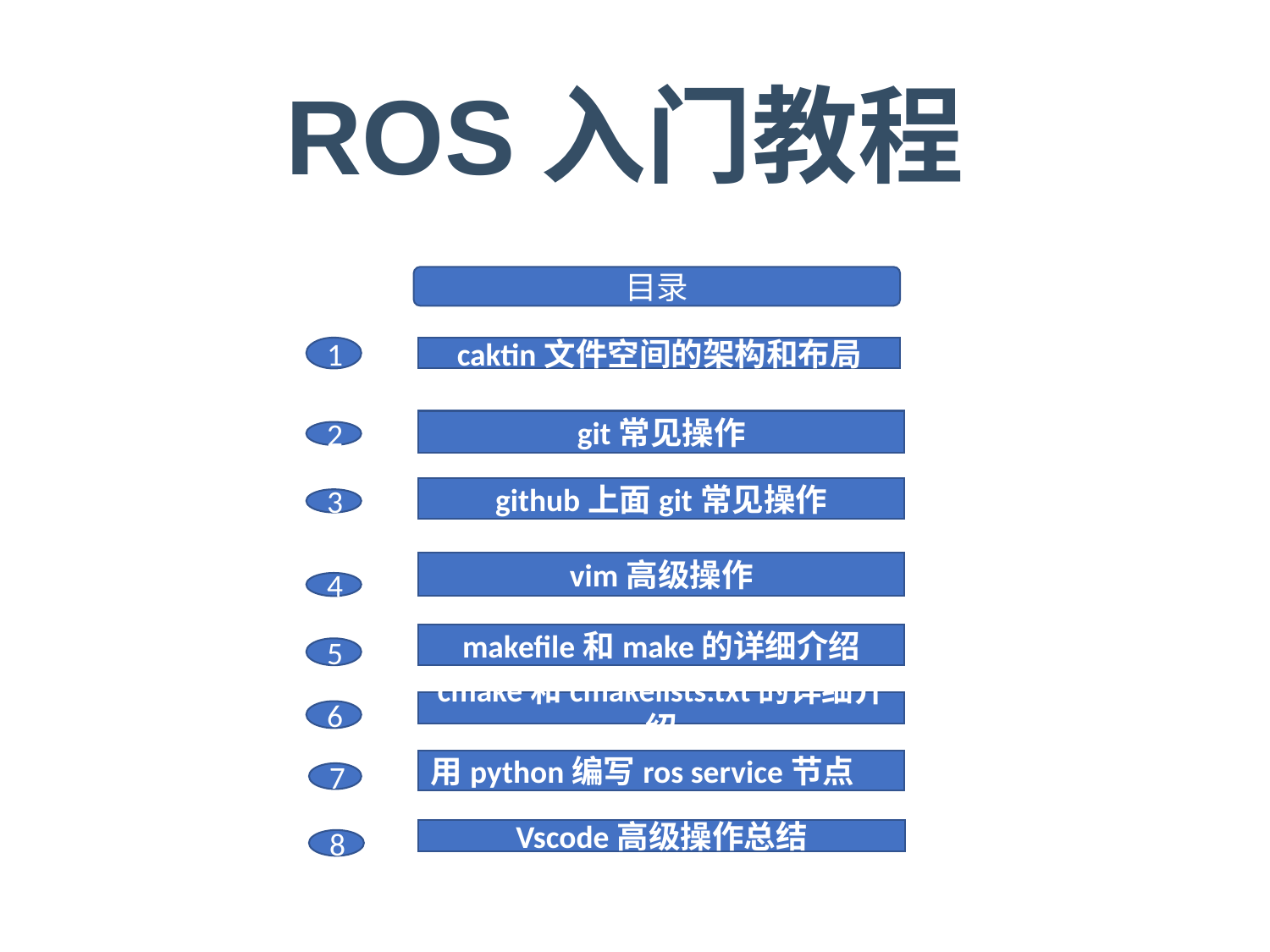

# ROS入门教程

目录
1
caktin文件空间的架构和布局
git常见操作
2
github上面git常见操作
3
vim高级操作
4
makefile和make的详细介绍
5
cmake和cmakelists.txt的详细介绍
6
用python编写ros service节点
7
Vscode高级操作总结
8